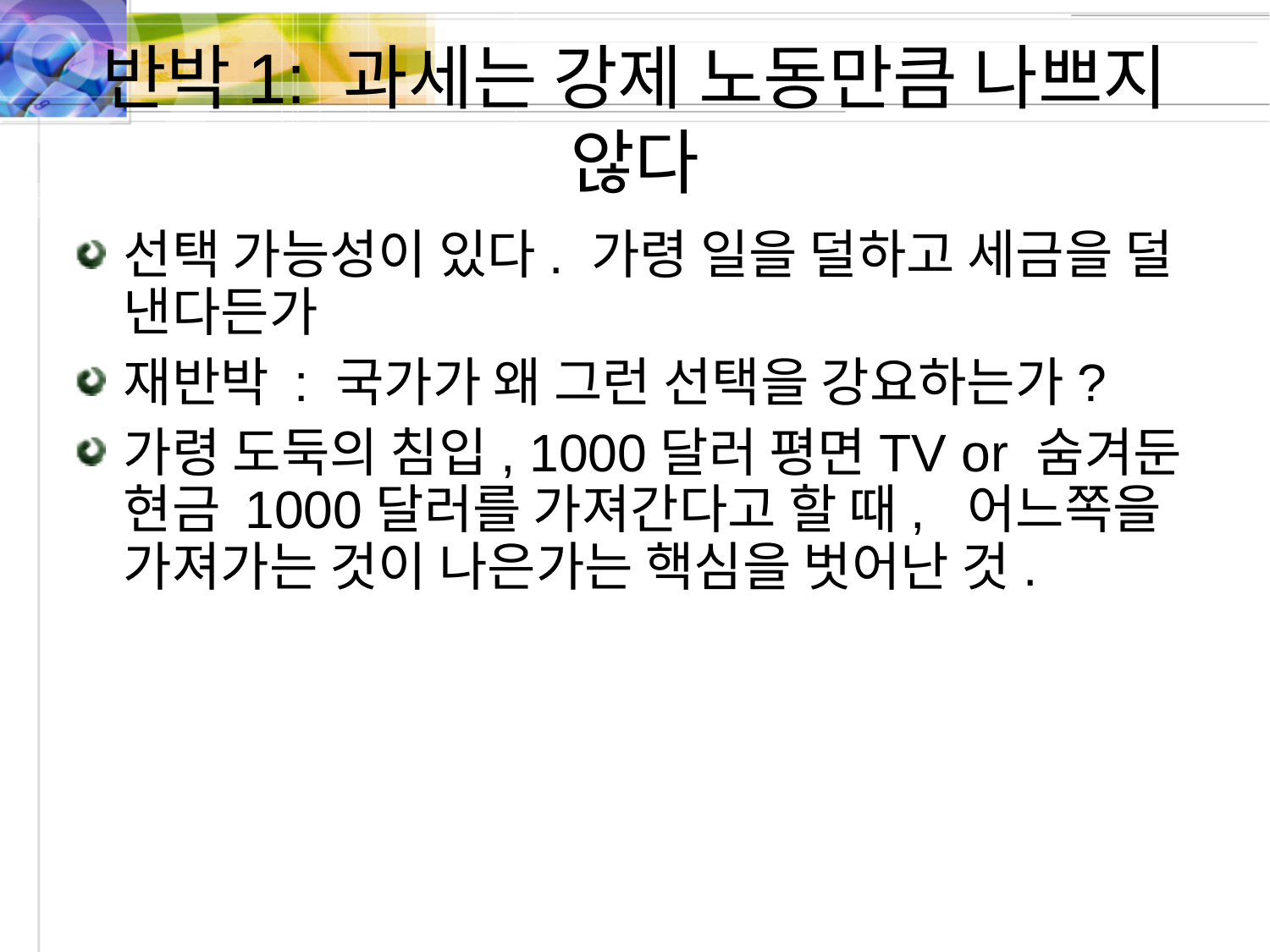

반박1: 과세는 강제 노동만큼 나쁘지 않다
선택 가능성이 있다. 가령 일을 덜하고 세금을 덜 낸다든가
재반박 : 국가가 왜 그런 선택을 강요하는가?
가령 도둑의 침입, 1000달러 평면TV or 숨겨둔 현금 1000달러를 가져간다고 할 때,  어느쪽을 가져가는 것이 나은가는 핵심을 벗어난 것.